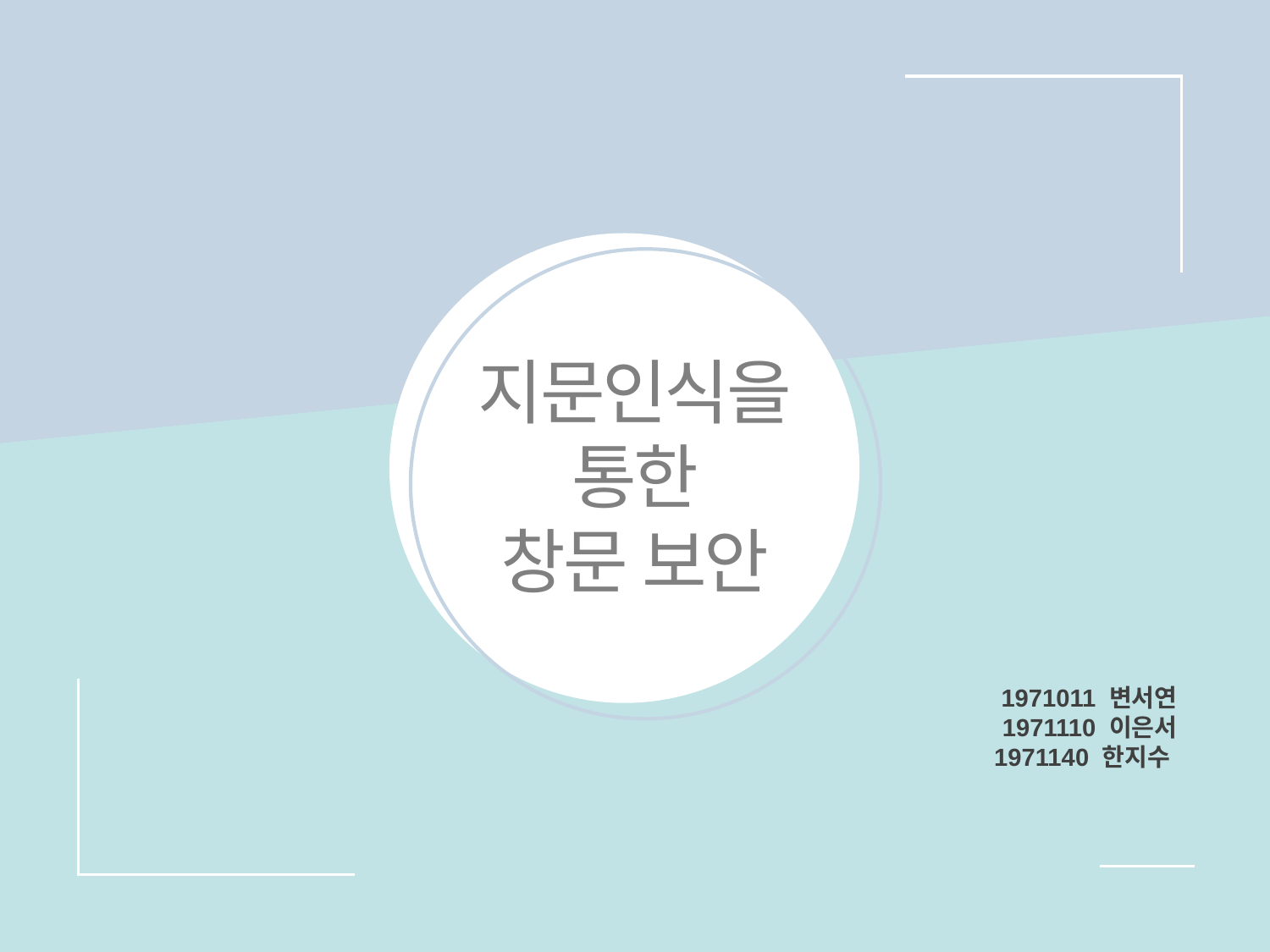

지문인식을
통한
창문 보안
1971011 변서연
1971110 이은서
1971140 한지수